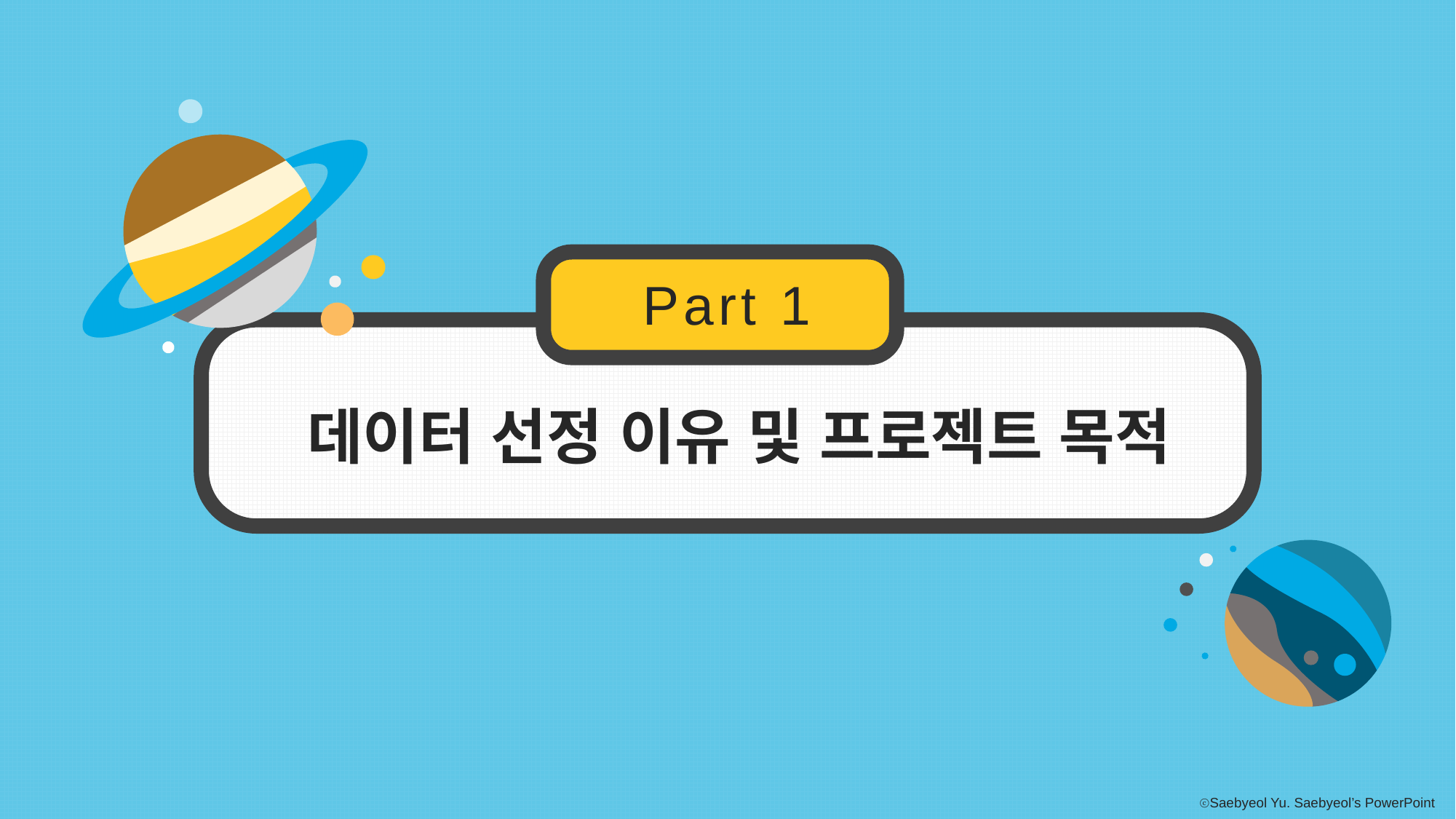

Part 1

데이터 선정 이유 및 프로젝트 목적